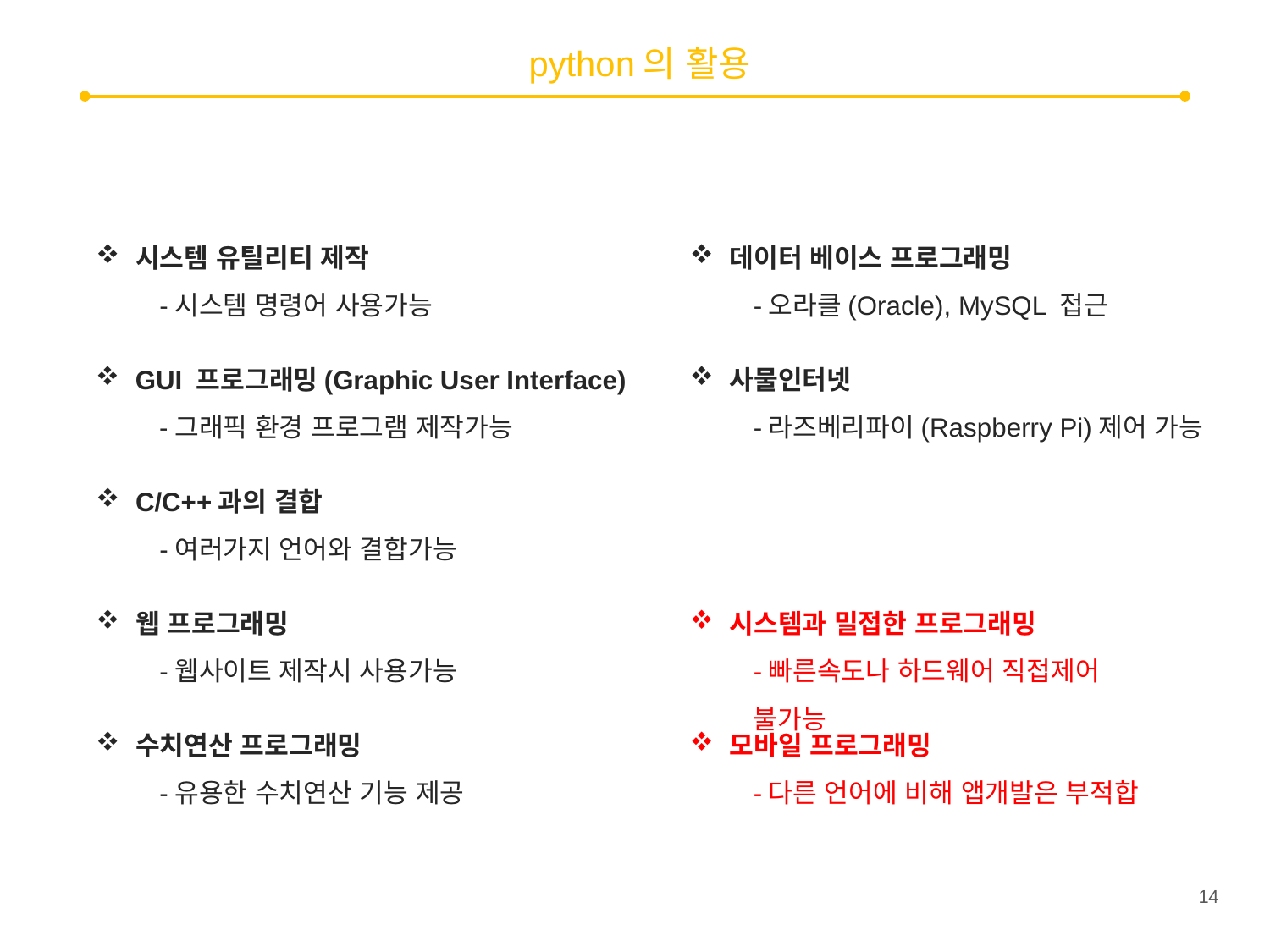

# python의 활용
시스템 유틸리티 제작
-시스템 명령어 사용가능
GUI 프로그래밍(Graphic User Interface)
-그래픽 환경 프로그램 제작가능
C/C++과의 결합
-여러가지 언어와 결합가능
웹 프로그래밍
-웹사이트 제작시 사용가능
수치연산 프로그래밍
-유용한 수치연산 기능 제공
데이터 베이스 프로그래밍
-오라클(Oracle), MySQL 접근
사물인터넷
-라즈베리파이(Raspberry Pi)제어 가능
시스템과 밀접한 프로그래밍
-빠른속도나 하드웨어 직접제어 불가능
모바일 프로그래밍
-다른 언어에 비해 앱개발은 부적합